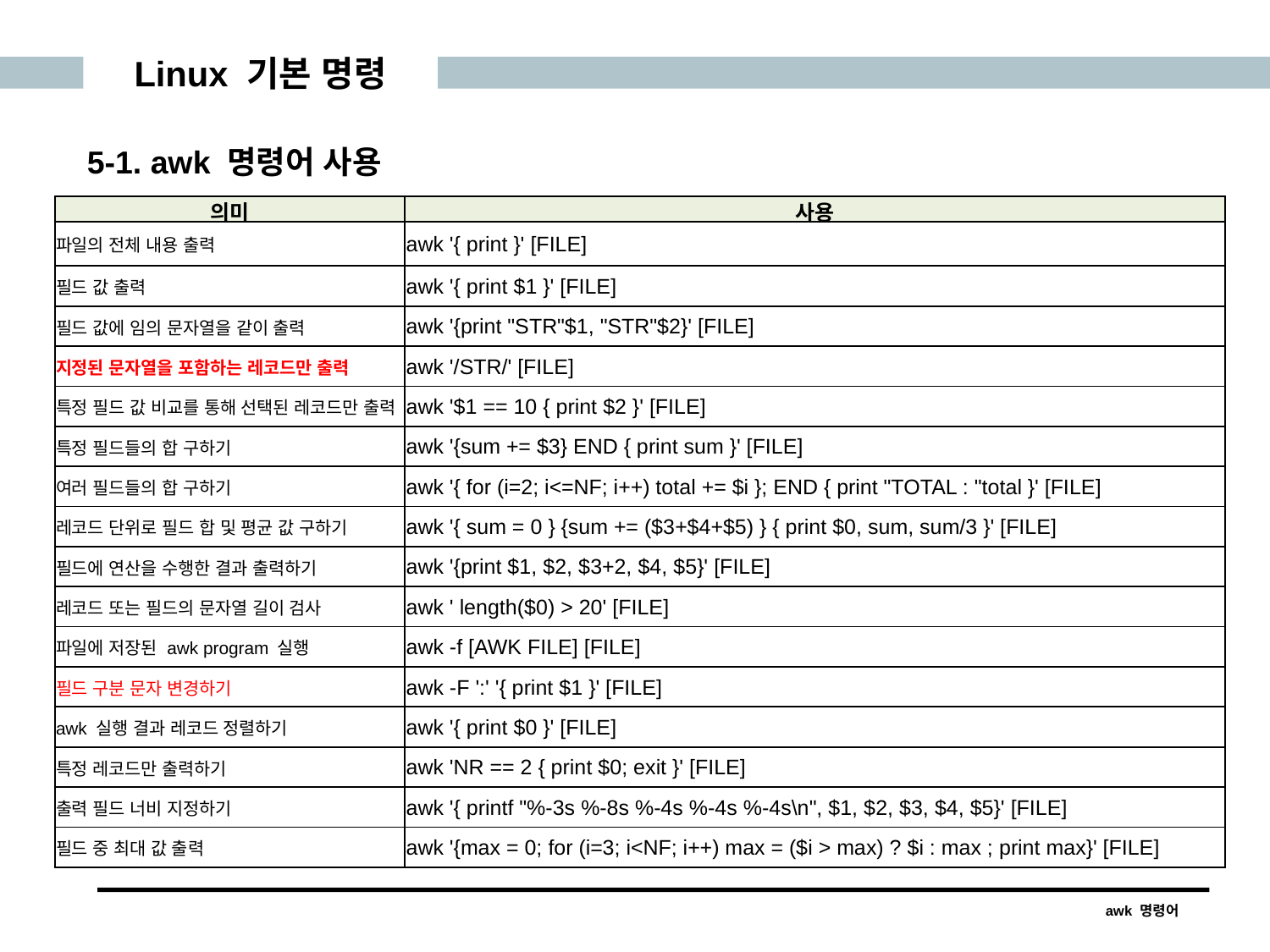

Linux 기본 명령

5-1. awk 명령어 사용
| 의미 | 사용 |
| --- | --- |
| 파일의 전체 내용 출력 | awk '{ print }' [FILE] |
| 필드 값 출력 | awk '{ print $1 }' [FILE] |
| 필드 값에 임의 문자열을 같이 출력 | awk '{print "STR"$1, "STR"$2}' [FILE] |
| 지정된 문자열을 포함하는 레코드만 출력 | awk '/STR/' [FILE] |
| 특정 필드 값 비교를 통해 선택된 레코드만 출력 | awk '$1 == 10 { print $2 }' [FILE] |
| 특정 필드들의 합 구하기 | awk '{sum += $3} END { print sum }' [FILE] |
| 여러 필드들의 합 구하기 | awk '{ for (i=2; i<=NF; i++) total += $i }; END { print "TOTAL : "total }' [FILE] |
| 레코드 단위로 필드 합 및 평균 값 구하기 | awk '{ sum = 0 } {sum += ($3+$4+$5) } { print $0, sum, sum/3 }' [FILE] |
| 필드에 연산을 수행한 결과 출력하기 | awk '{print $1, $2, $3+2, $4, $5}' [FILE] |
| 레코드 또는 필드의 문자열 길이 검사 | awk ' length($0) > 20' [FILE] |
| 파일에 저장된 awk program 실행 | awk -f [AWK FILE] [FILE] |
| 필드 구분 문자 변경하기 | awk -F ':' '{ print $1 }' [FILE] |
| awk 실행 결과 레코드 정렬하기 | awk '{ print $0 }' [FILE] |
| 특정 레코드만 출력하기 | awk 'NR == 2 { print $0; exit }' [FILE] |
| 출력 필드 너비 지정하기 | awk '{ printf "%-3s %-8s %-4s %-4s %-4s\n", $1, $2, $3, $4, $5}' [FILE] |
| 필드 중 최대 값 출력 | awk '{max = 0; for (i=3; i<NF; i++) max = ($i > max) ? $i : max ; print max}' [FILE] |

awk 명령어